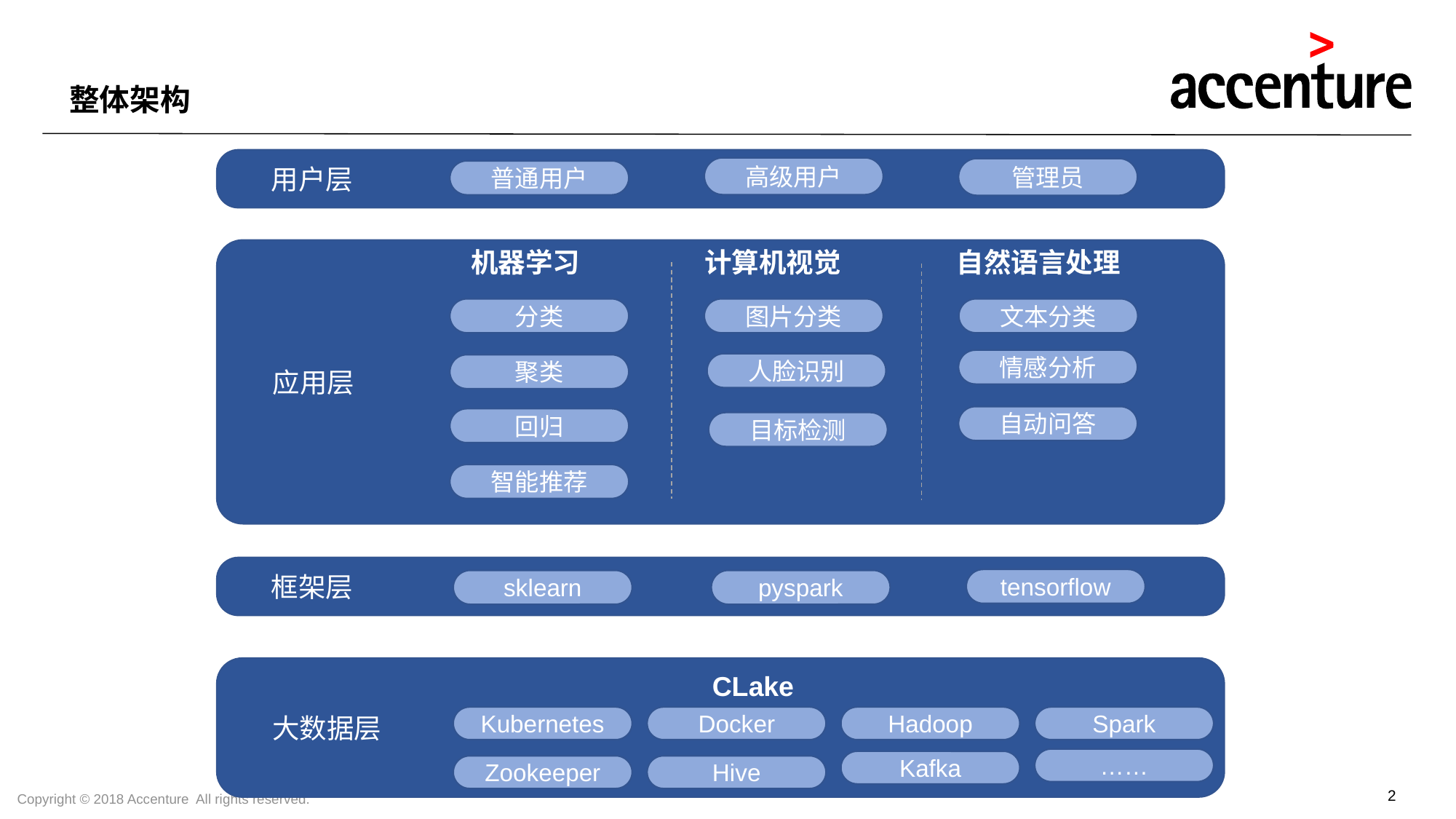

整体架构
     用户层
高级用户
管理员
普通用户
     应用层
机器学习
计算机视觉
自然语言处理
图片分类
文本分类
分类
情感分析
人脸识别
聚类
自动问答
回归
目标检测
智能推荐
     框架层
tensorflow
sklearn
pyspark
     大数据层
CLake

Kubernetes

Docker

Hadoop

Spark

……

Kafka

Zookeeper

Hive